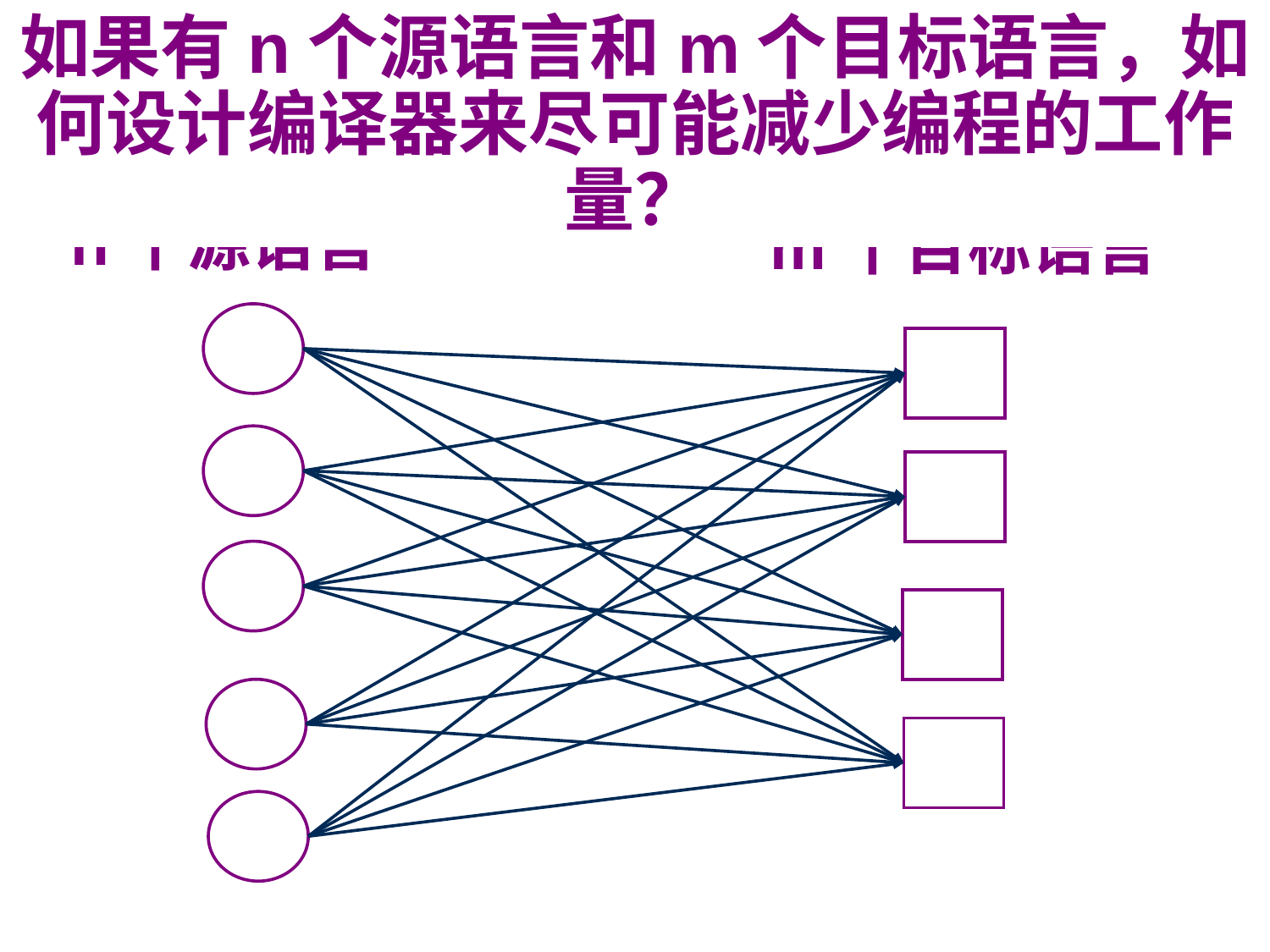

如果有n个源语言和m个目标语言，如何设计编译器来尽可能减少编程的工作量？
编译器的设计怎样才合理？
n个源语言
m个目标语言